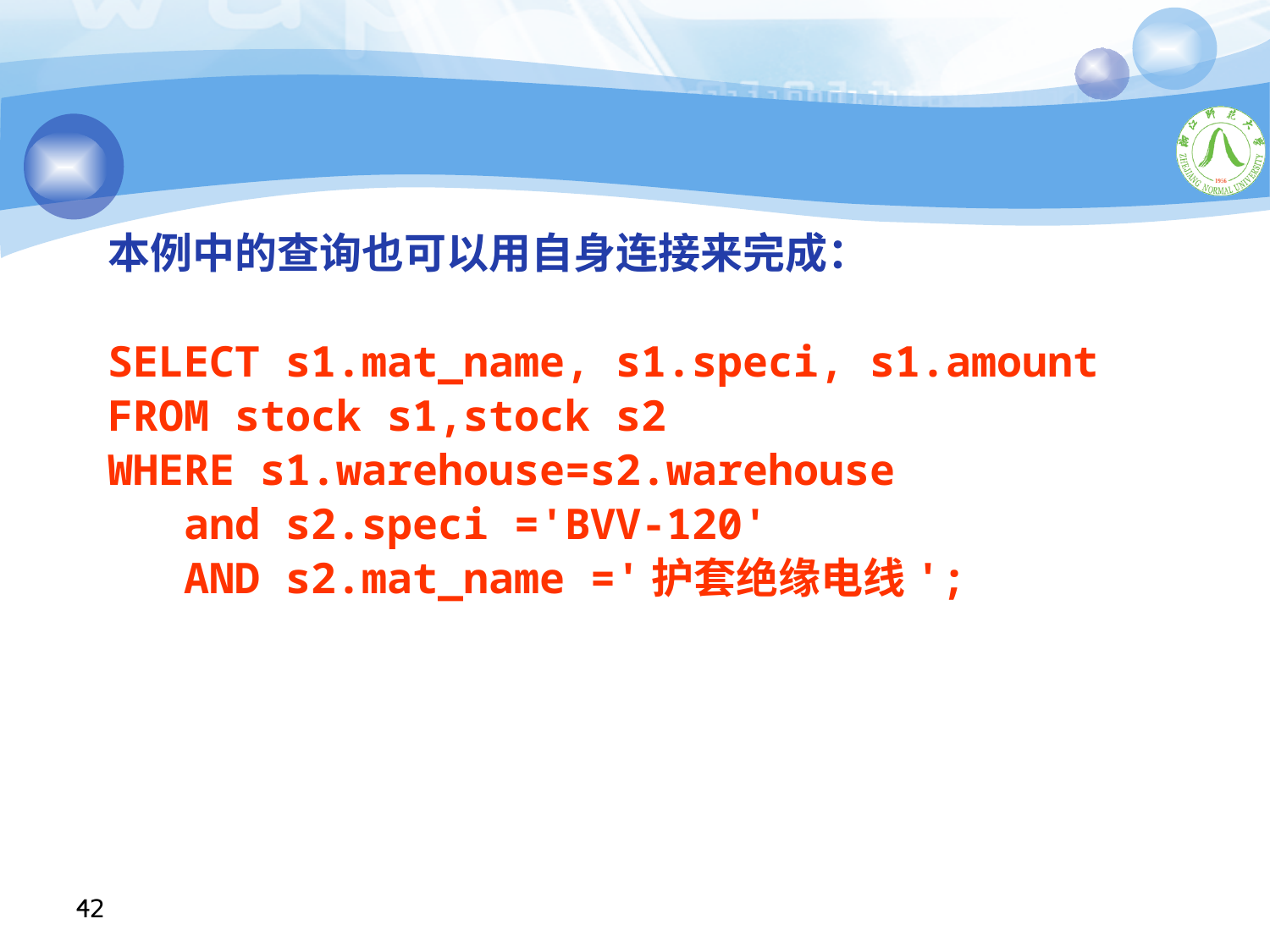

本例中的查询也可以用自身连接来完成：

SELECT s1.mat_name, s1.speci, s1.amount
FROM stock s1,stock s2
WHERE s1.warehouse=s2.warehouse
   and s2.speci ='BVV-120'
   AND s2.mat_name ='护套绝缘电线';
42